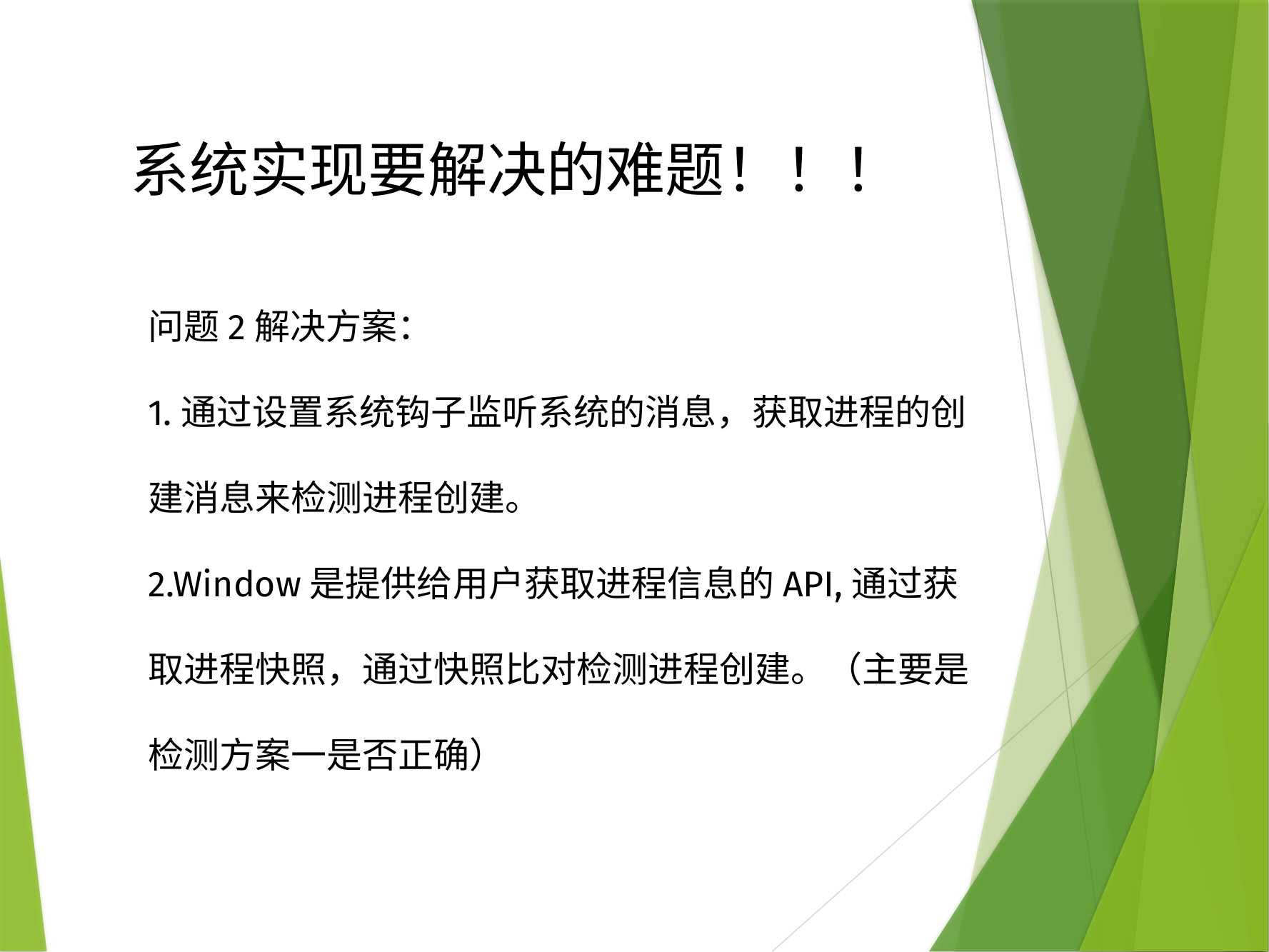

系统实现要解决的难题！！！
问题2解决方案：
1.通过设置系统钩子监听系统的消息，获取进程的创建消息来检测进程创建。
2.Window是提供给用户获取进程信息的API,通过获取进程快照，通过快照比对检测进程创建。（主要是检测方案一是否正确）